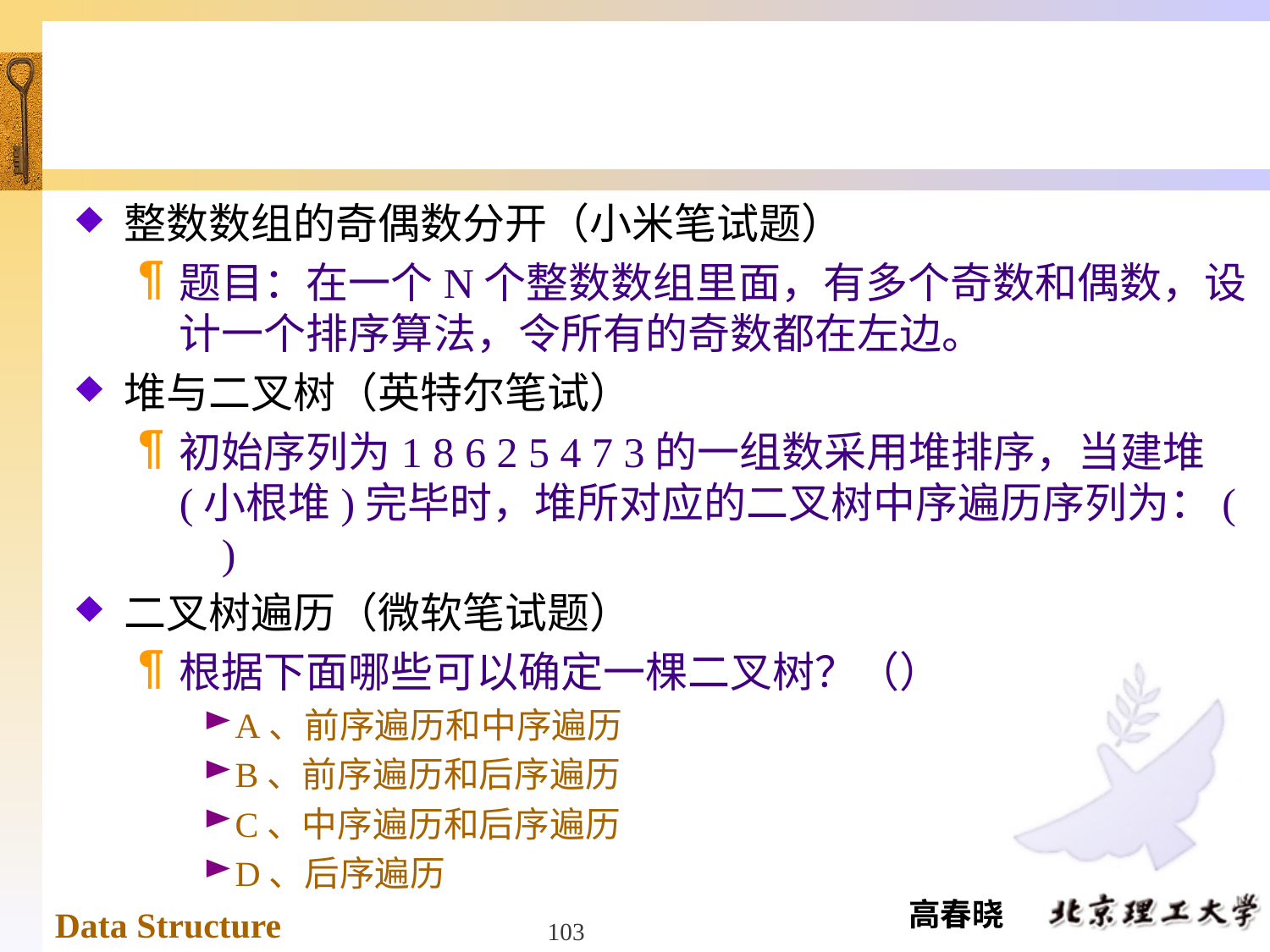

#
整数数组的奇偶数分开（小米笔试题）
题目：在一个N个整数数组里面，有多个奇数和偶数，设计一个排序算法，令所有的奇数都在左边。
堆与二叉树（英特尔笔试）
初始序列为1 8 6 2 5 4 7 3的一组数采用堆排序，当建堆(小根堆)完毕时，堆所对应的二叉树中序遍历序列为：(      )
二叉树遍历（微软笔试题）
根据下面哪些可以确定一棵二叉树？（）
A、前序遍历和中序遍历
B、前序遍历和后序遍历
C、中序遍历和后序遍历
D、后序遍历

103